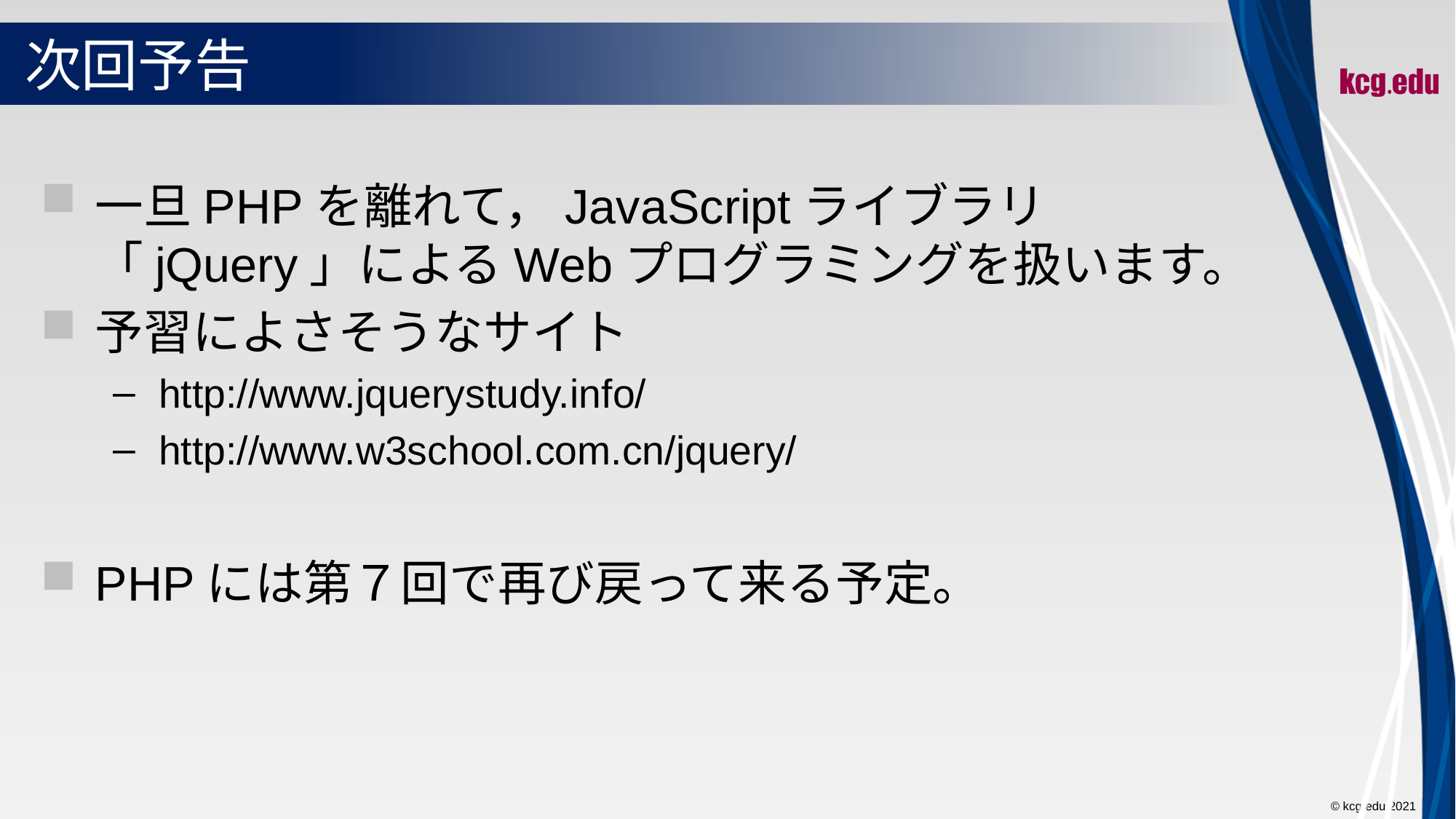

# 次回予告
一旦PHPを離れて，JavaScriptライブラリ「jQuery」によるWebプログラミングを扱います。
予習によさそうなサイト
http://www.jquerystudy.info/
http://www.w3school.com.cn/jquery/

PHPには第７回で再び戻って来る予定。